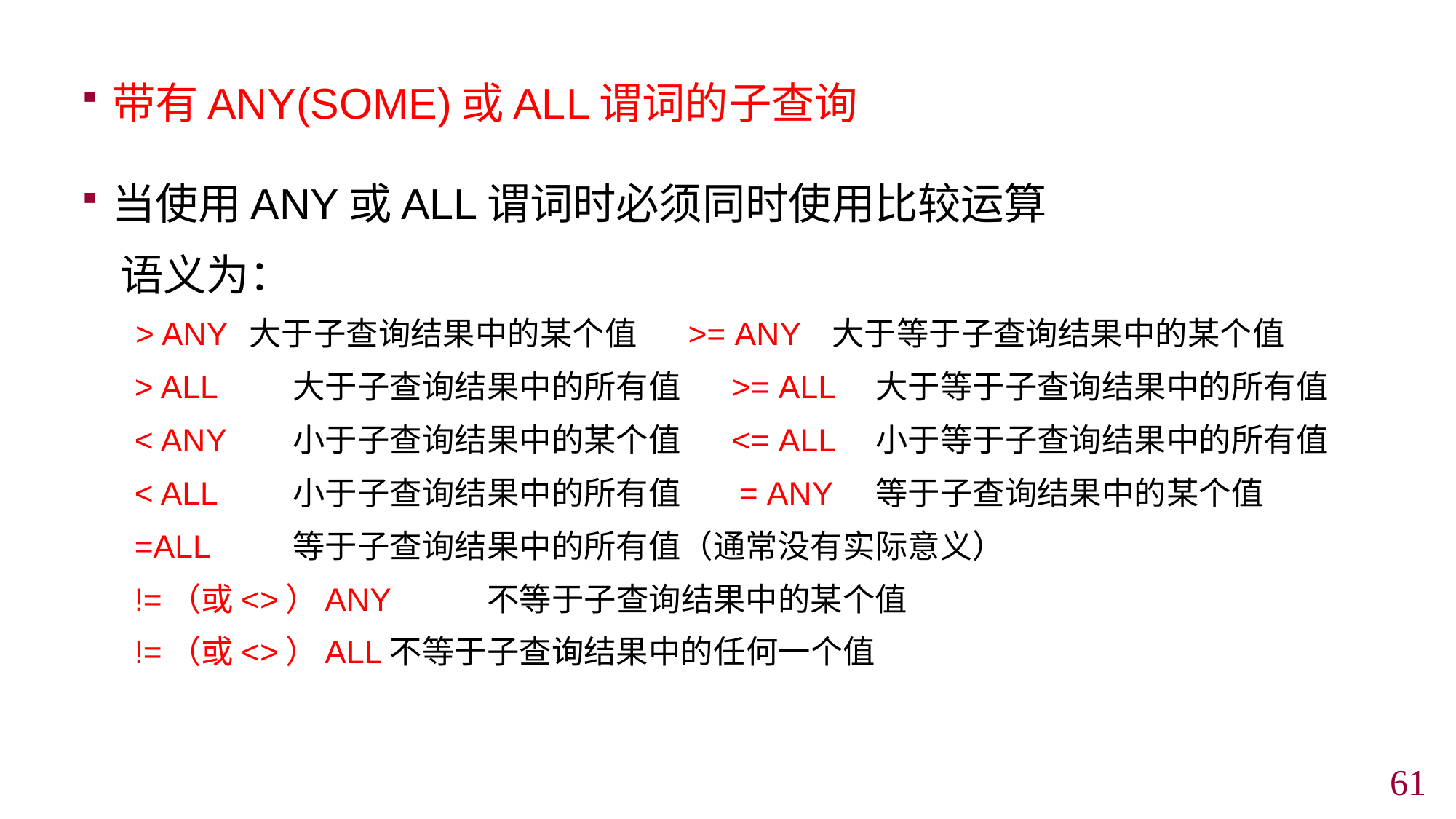

带有ANY(SOME)或ALL谓词的子查询

当使用ANY或ALL谓词时必须同时使用比较运算
   语义为：
      > ANY	大于子查询结果中的某个值      >= ANY	大于等于子查询结果中的某个值
> ALL	大于子查询结果中的所有值      >= ALL	大于等于子查询结果中的所有值
< ANY	小于子查询结果中的某个值      <= ALL	小于等于子查询结果中的所有值
< ALL	小于子查询结果中的所有值       = ANY	等于子查询结果中的某个值
=ALL	等于子查询结果中的所有值（通常没有实际意义）
!=（或<>）ANY	不等于子查询结果中的某个值
!=（或<>）ALL	不等于子查询结果中的任何一个值
61